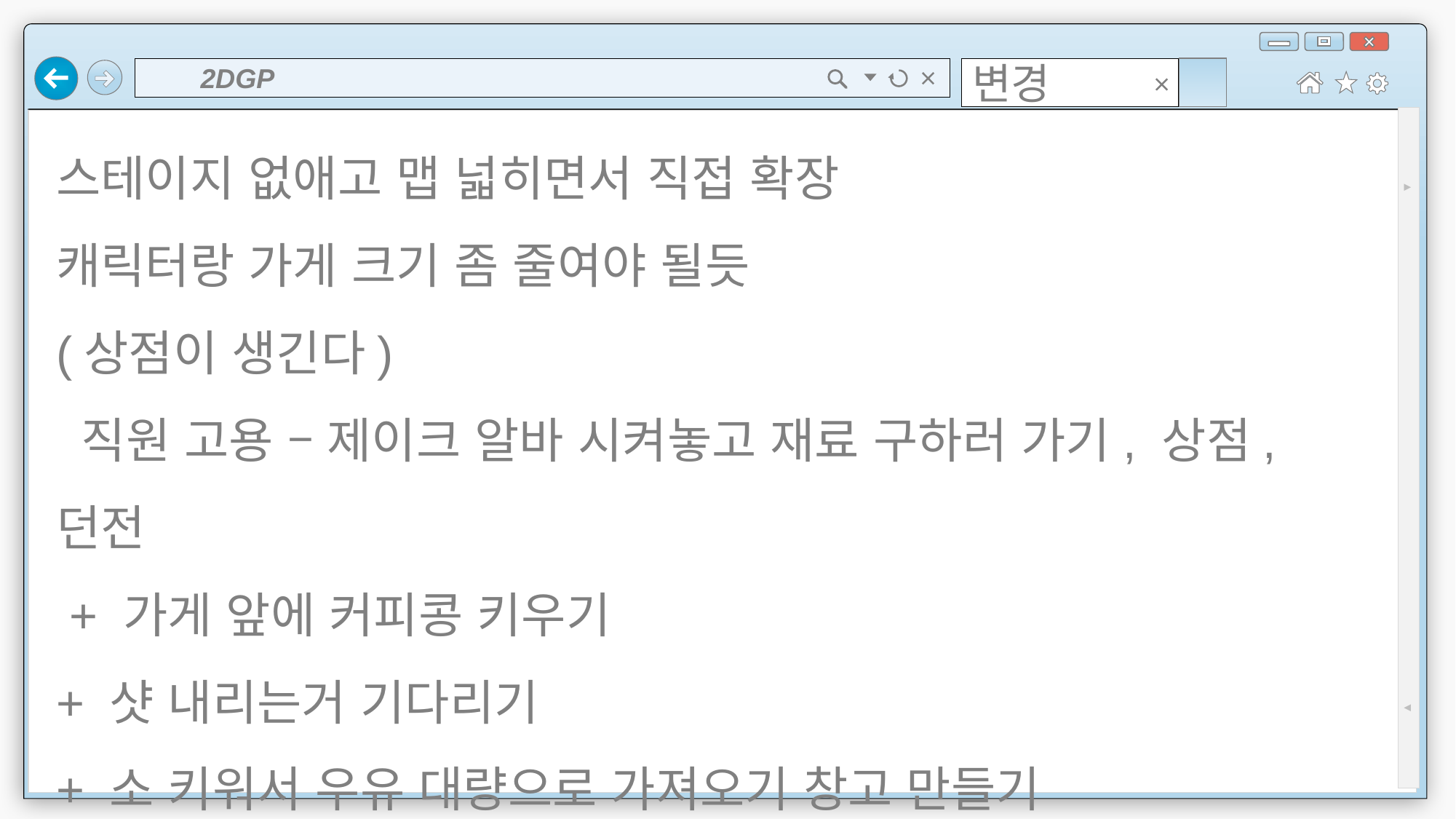

변경

2DGP

▲                                                                                                                                                   ▼

스테이지 없애고 맵 넓히면서 직접 확장
캐릭터랑 가게 크기 좀 줄여야 될듯
(상점이 생긴다)
 직원 고용 – 제이크 알바 시켜놓고 재료 구하러 가기, 상점, 던전
 + 가게 앞에 커피콩 키우기
+ 샷 내리는거 기다리기
+ 소 키워서 우유 대량으로 가져오기 창고 만들기